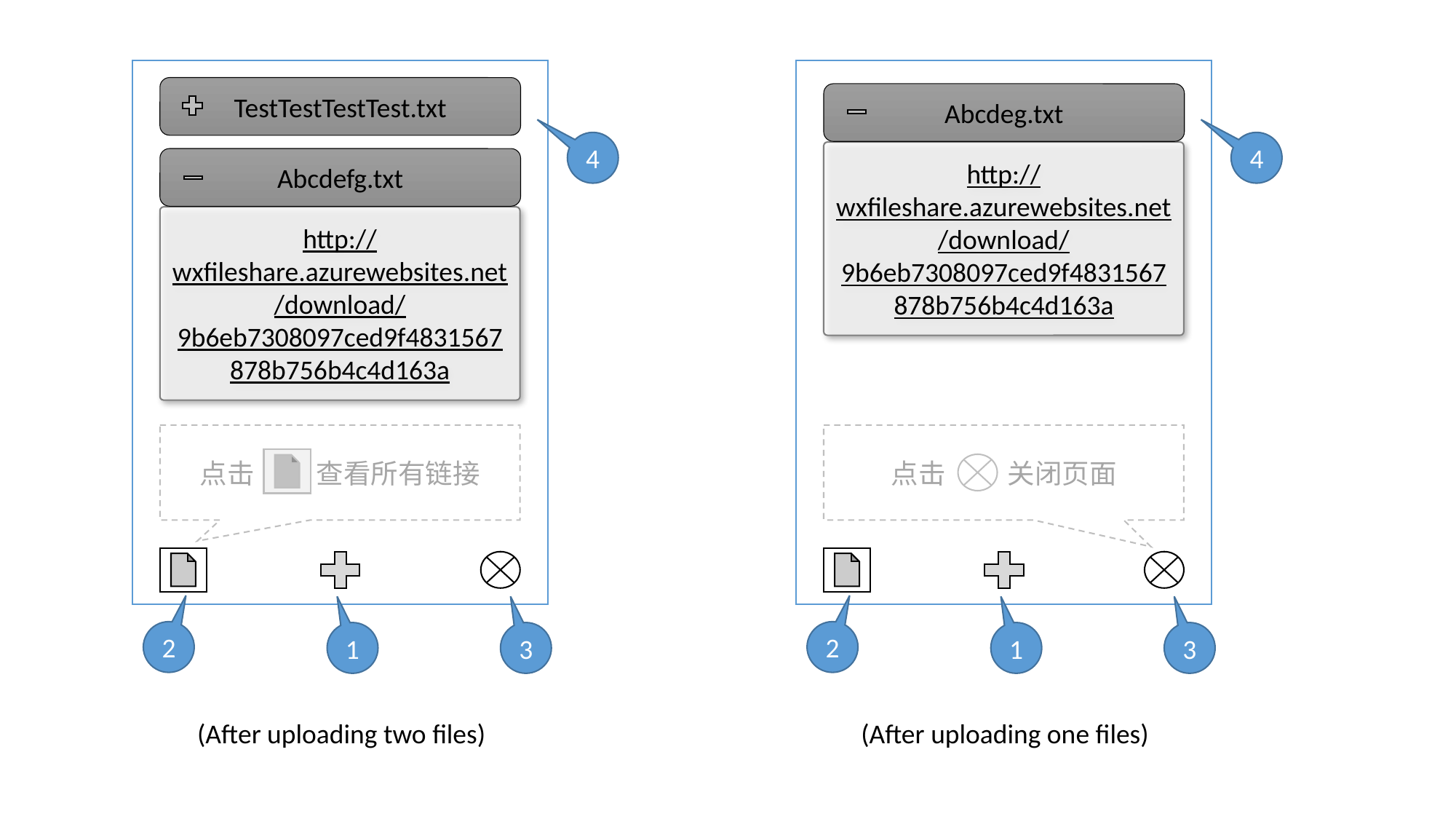

TestTestTestTest.txt
Abcdeg.txt

4
4
http://wxfileshare.azurewebsites.net/download/9b6eb7308097ced9f4831567878b756b4c4d163a
Abcdefg.txt

http://wxfileshare.azurewebsites.net/download/9b6eb7308097ced9f4831567878b756b4c4d163a
点击          查看所有链接
点击          关闭页面

2
2
1
3
1
3
(After uploading two files)
(After uploading one files)